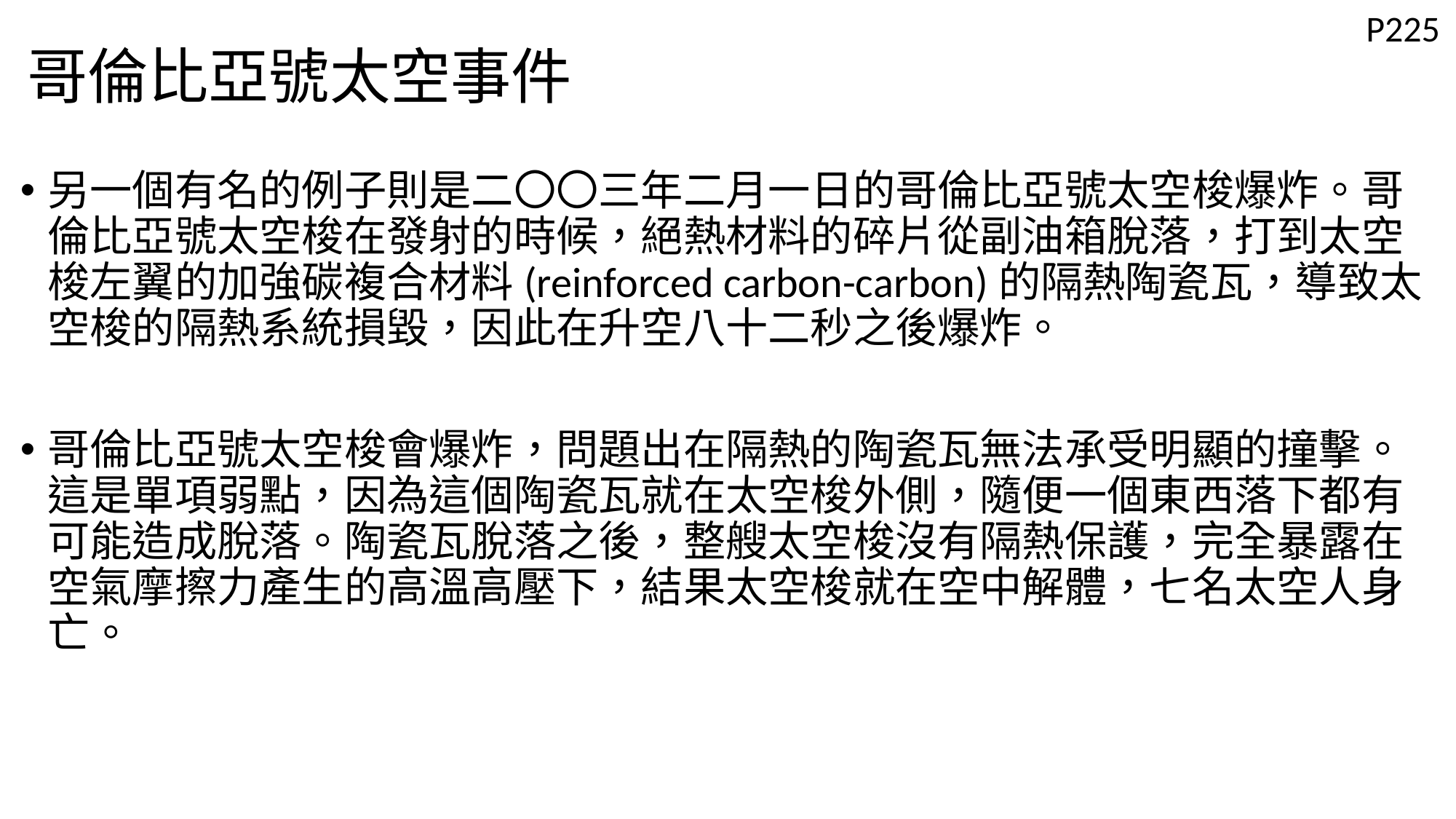

# 哥倫比亞號太空事件
P225
另一個有名的例子則是二〇〇三年二月一日的哥倫比亞號太空梭爆炸。哥倫比亞號太空梭在發射的時候，絕熱材料的碎片從副油箱脫落，打到太空梭左翼的加強碳複合材料(reinforced carbon-carbon)的隔熱陶瓷瓦，導致太空梭的隔熱系統損毀，因此在升空八十二秒之後爆炸。

哥倫比亞號太空梭會爆炸，問題出在隔熱的陶瓷瓦無法承受明顯的撞擊。這是單項弱點，因為這個陶瓷瓦就在太空梭外側，隨便一個東西落下都有可能造成脫落。陶瓷瓦脫落之後，整艘太空梭沒有隔熱保護，完全暴露在空氣摩擦力產生的高溫高壓下，結果太空梭就在空中解體，七名太空人身亡。